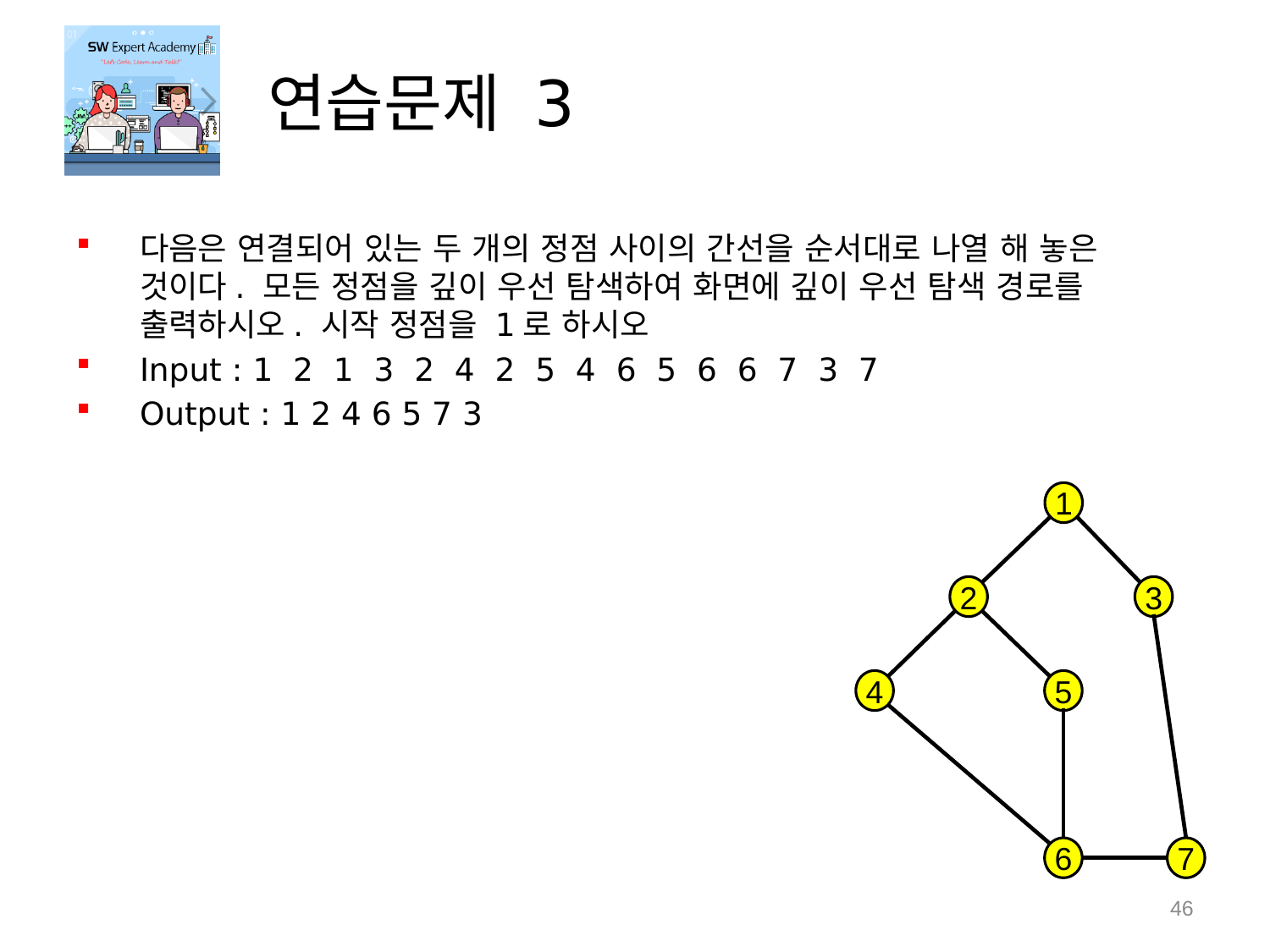

# 연습문제 3
다음은 연결되어 있는 두 개의 정점 사이의 간선을 순서대로 나열 해 놓은 것이다. 모든 정점을 깊이 우선 탐색하여 화면에 깊이 우선 탐색 경로를 출력하시오. 시작 정점을 1로 하시오
Input : 1  2  1  3  2  4  2  5  4  6  5  6  6  7  3  7
Output : 1 2 4 6 5 7 3
1

2
3
4
5
6
7
46